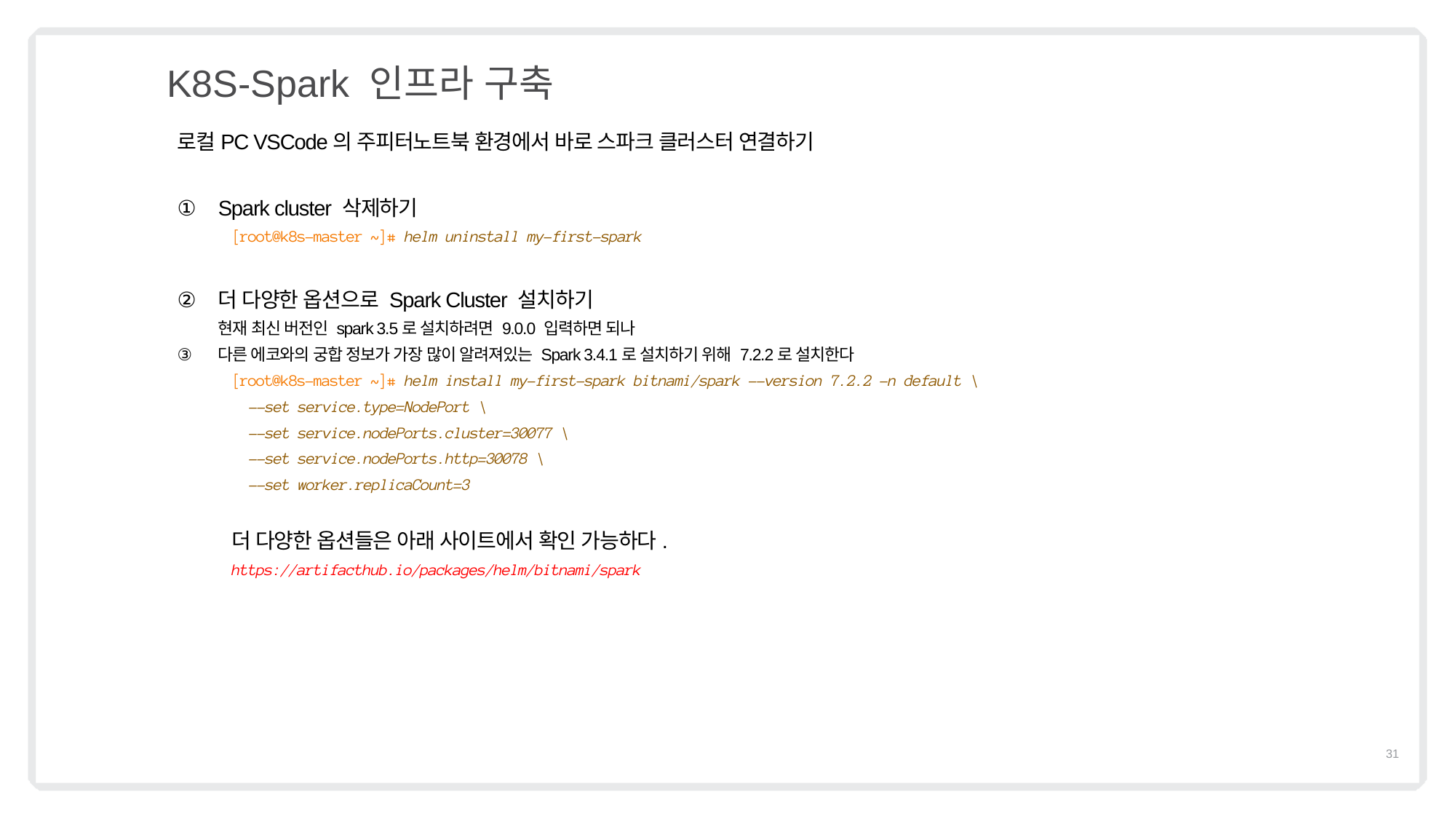

K8S-Spark 인프라 구축
로컬PC VSCode의 주피터노트북 환경에서 바로 스파크 클러스터 연결하기

Spark cluster 삭제하기
[root@k8s-master ~]# helm uninstall my-first-spark

더 다양한 옵션으로 Spark Cluster 설치하기
현재 최신 버전인 spark 3.5로 설치하려면 9.0.0 입력하면 되나
다른 에코와의 궁합 정보가 가장 많이 알려져있는 Spark 3.4.1로 설치하기 위해 7.2.2로 설치한다
[root@k8s-master ~]# helm install my-first-spark bitnami/spark --version 7.2.2 -n default \
  --set service.type=NodePort \
  --set service.nodePorts.cluster=30077 \
  --set service.nodePorts.http=30078 \
  --set worker.replicaCount=3

더 다양한 옵션들은 아래 사이트에서 확인 가능하다.
https://artifacthub.io/packages/helm/bitnami/spark